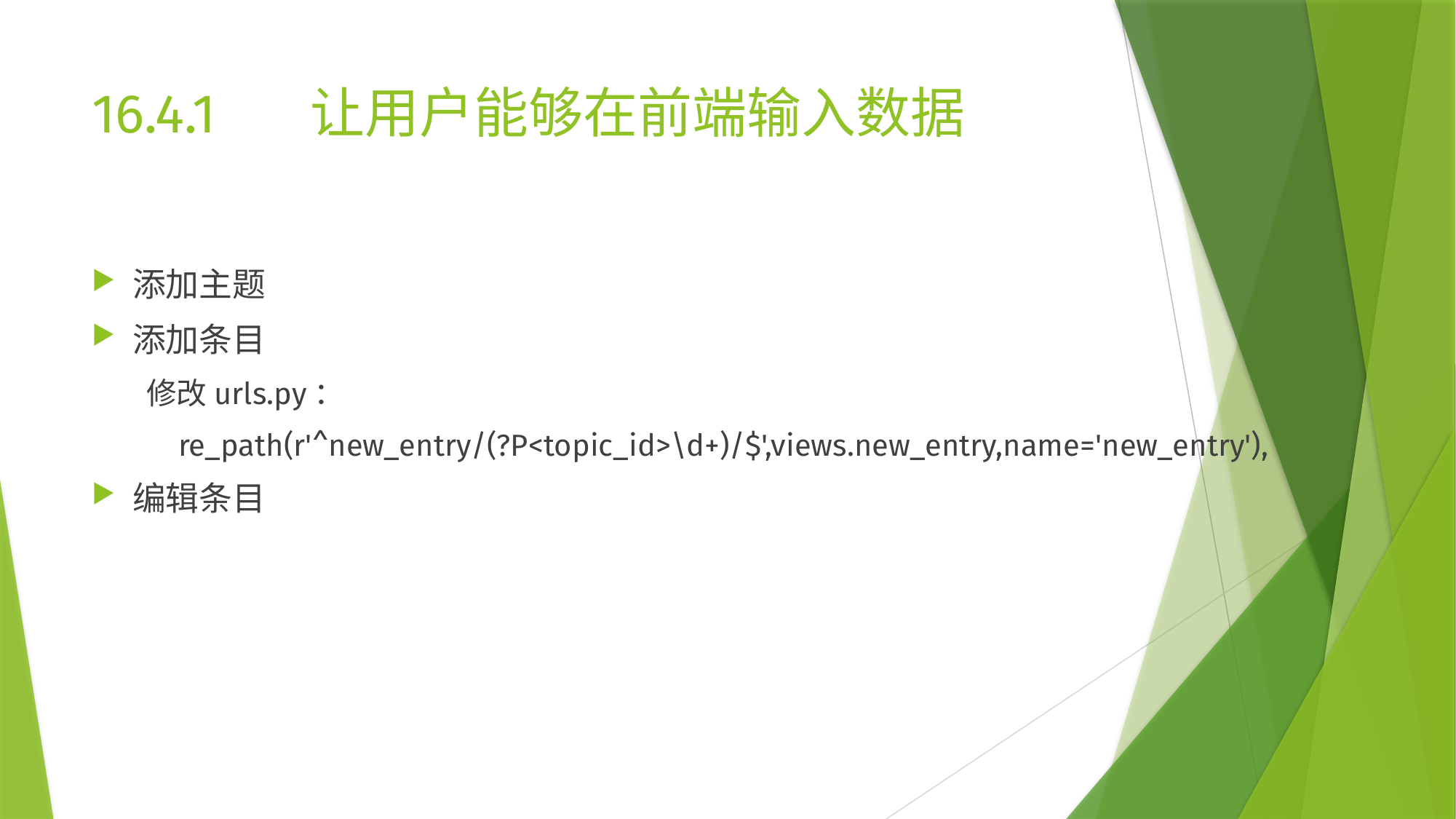

# 16.4.1	让用户能够在前端输入数据
添加主题
添加条目
修改urls.py：
    re_path(r'^new_entry/(?P<topic_id>\d+)/$',views.new_entry,name='new_entry'),
编辑条目